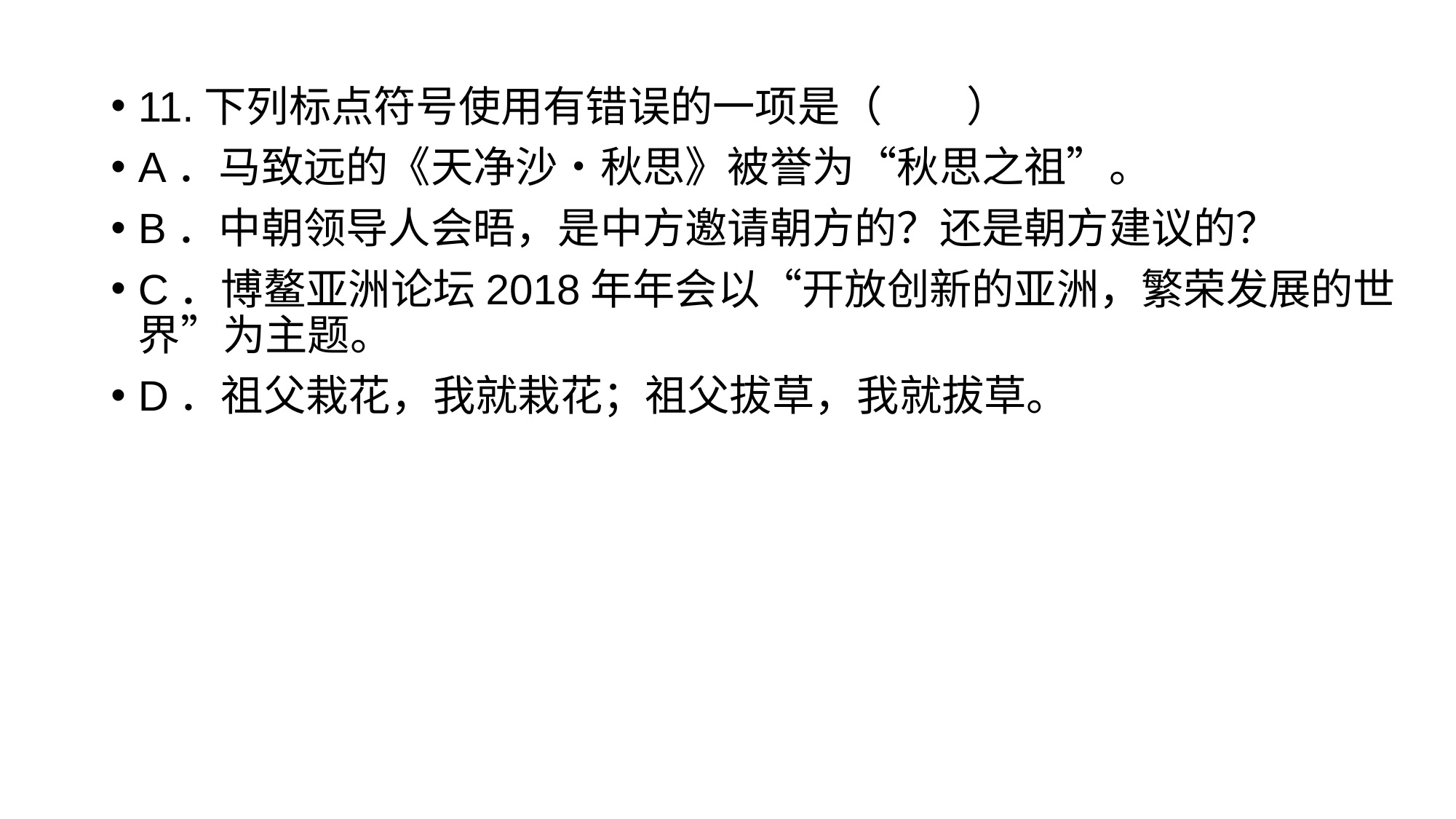

11.下列标点符号使用有错误的一项是（　　）
A．马致远的《天净沙•秋思》被誉为“秋思之祖”。
B．中朝领导人会晤，是中方邀请朝方的？还是朝方建议的？
C．博鳌亚洲论坛2018年年会以“开放创新的亚洲，繁荣发展的世界”为主题。
D．祖父栽花，我就栽花；祖父拔草，我就拔草。